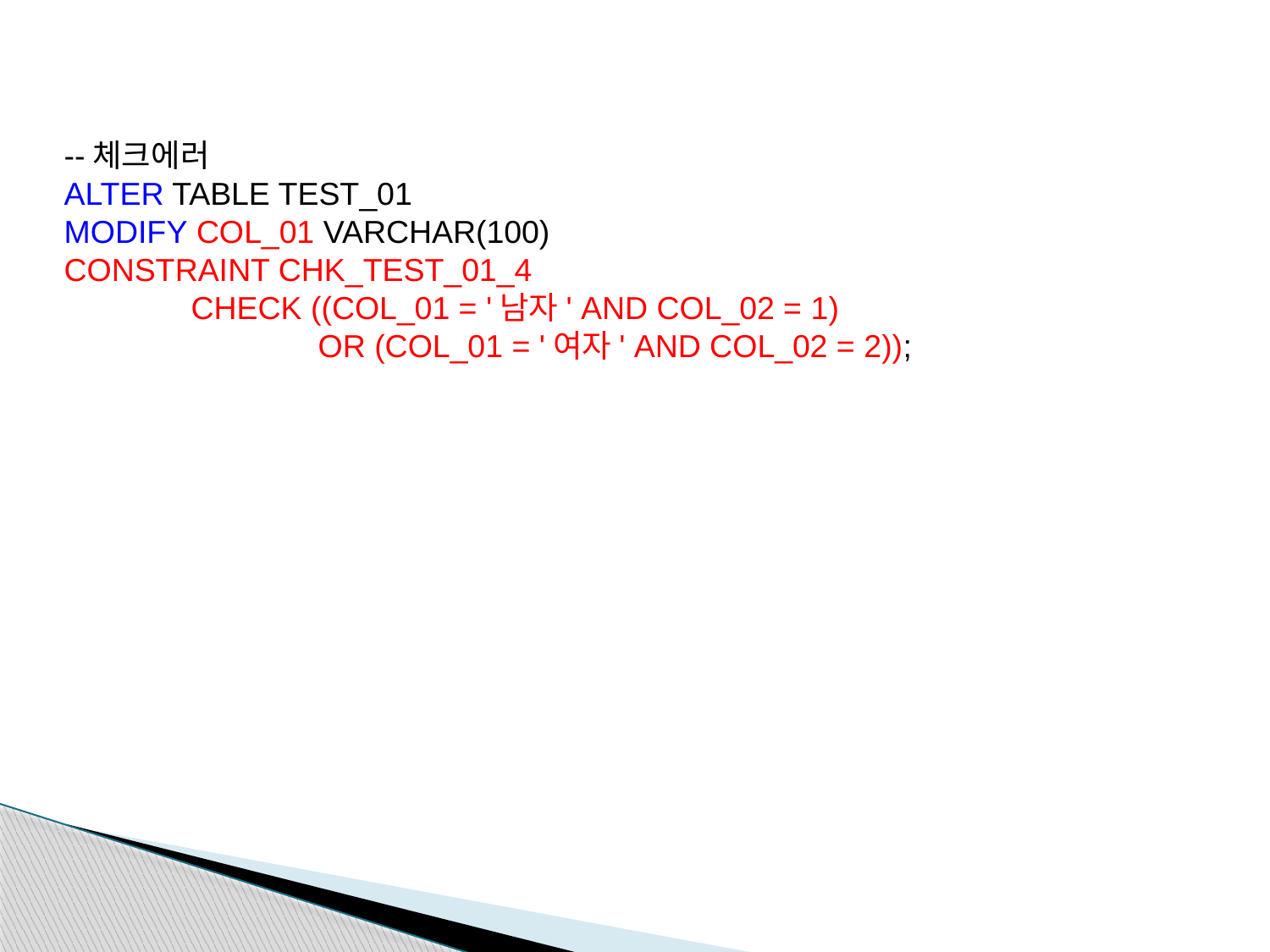

--체크에러
ALTER TABLE TEST_01
MODIFY COL_01 VARCHAR(100)
CONSTRAINT CHK_TEST_01_4
	CHECK ((COL_01 = '남자' AND COL_02 = 1)
		OR (COL_01 = '여자' AND COL_02 = 2));